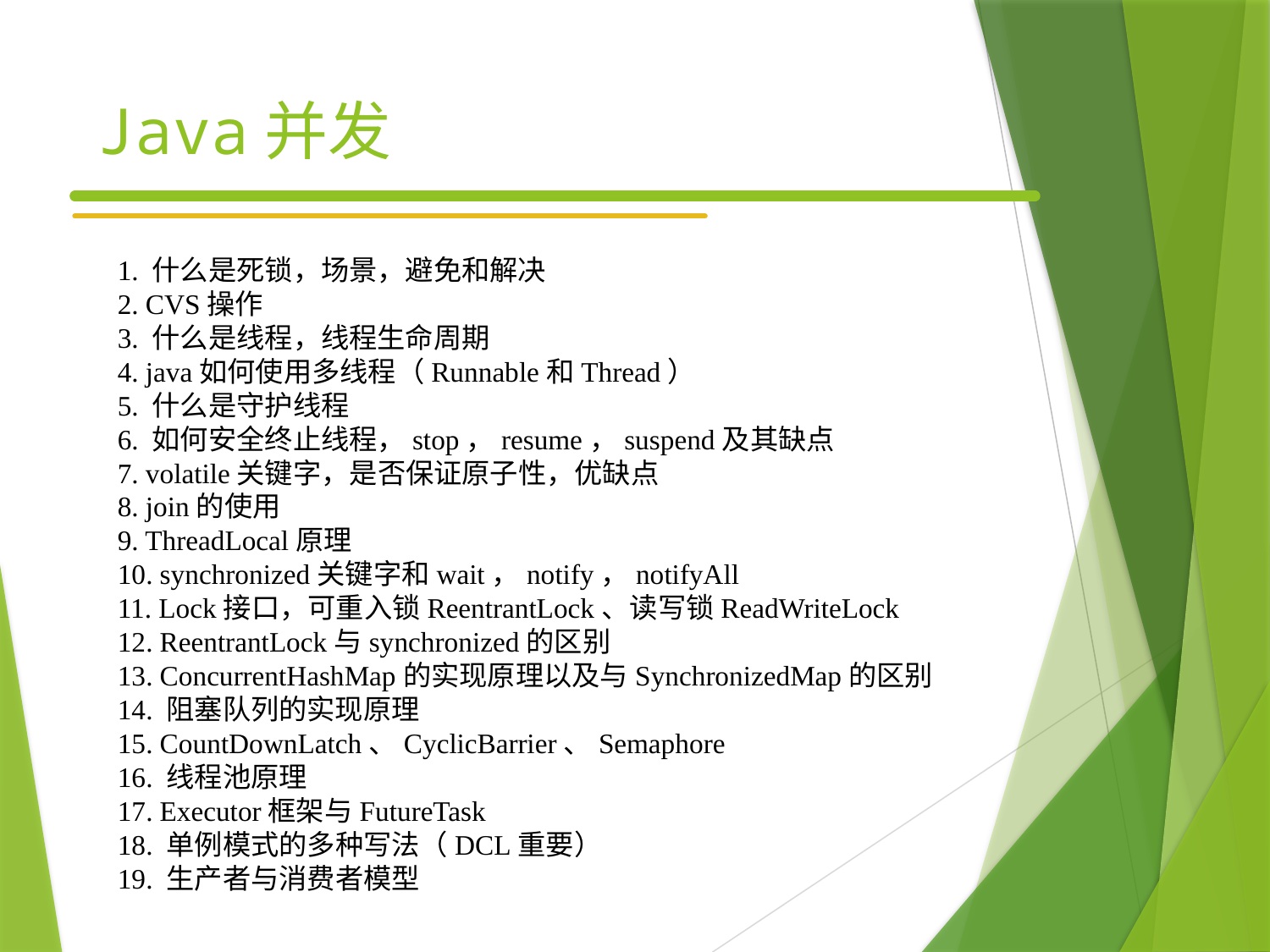

# Java并发
1. 什么是死锁，场景，避免和解决
2. CVS操作
3. 什么是线程，线程生命周期
4. java如何使用多线程（Runnable和Thread）
5. 什么是守护线程
6. 如何安全终止线程，stop，resume，suspend及其缺点
7. volatile关键字，是否保证原子性，优缺点
8. join的使用
9. ThreadLocal原理
10. synchronized关键字和wait，notify，notifyAll
11. Lock接口，可重入锁ReentrantLock、读写锁ReadWriteLock
12. ReentrantLock与synchronized的区别
13. ConcurrentHashMap的实现原理以及与SynchronizedMap的区别
14. 阻塞队列的实现原理
15. CountDownLatch、CyclicBarrier、Semaphore
16. 线程池原理
17. Executor框架与FutureTask
18. 单例模式的多种写法（DCL重要）
19. 生产者与消费者模型